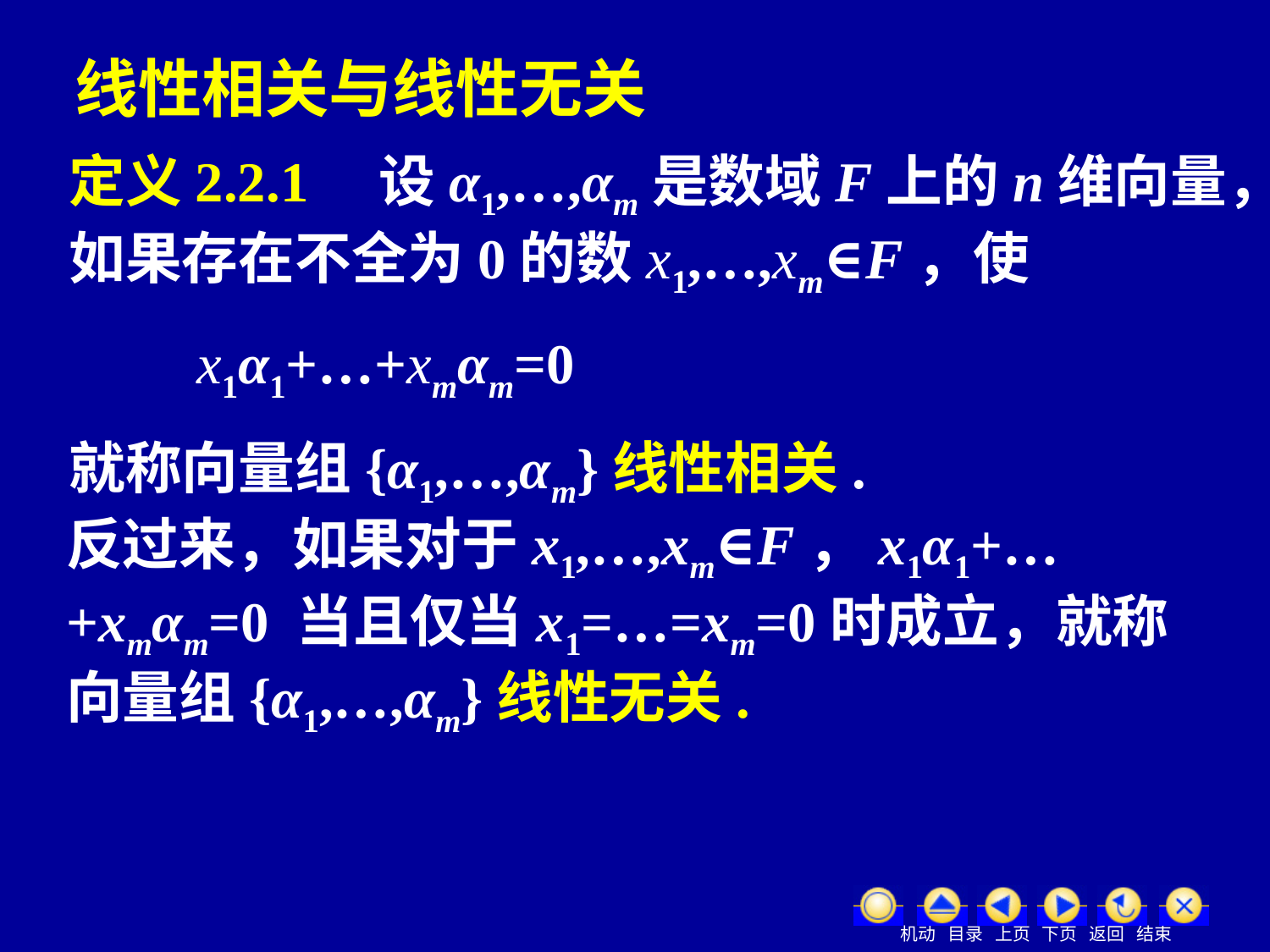

线性相关与线性无关
定义2.2.1    设α1,…,αm是数域F上的n维向量，如果存在不全为0的数x1,…,xm∈F，使
         x1α1+…+xmαm=0
就称向量组{α1,…,αm}线性相关.
反过来，如果对于x1,…,xm∈F，x1α1+…+xmαm=0 当且仅当x1=…=xm=0时成立，就称向量组{α1,…,αm}线性无关.